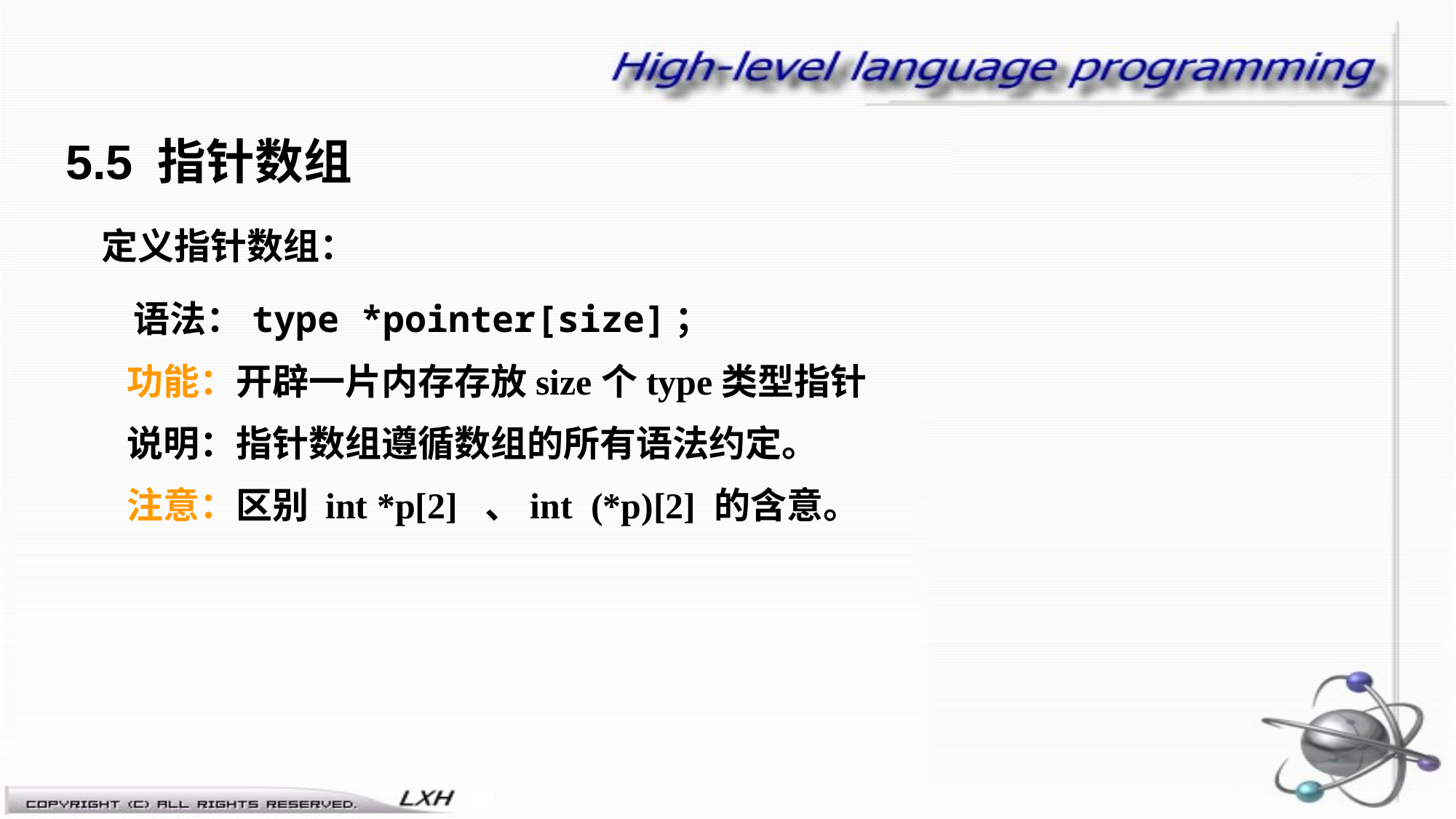

5.5 指针数组
定义指针数组：
    语法：type *pointer[size]；
功能：开辟一片内存存放size个type类型指针
说明：指针数组遵循数组的所有语法约定。
注意：区别 int *p[2]  、int  (*p)[2] 的含意。